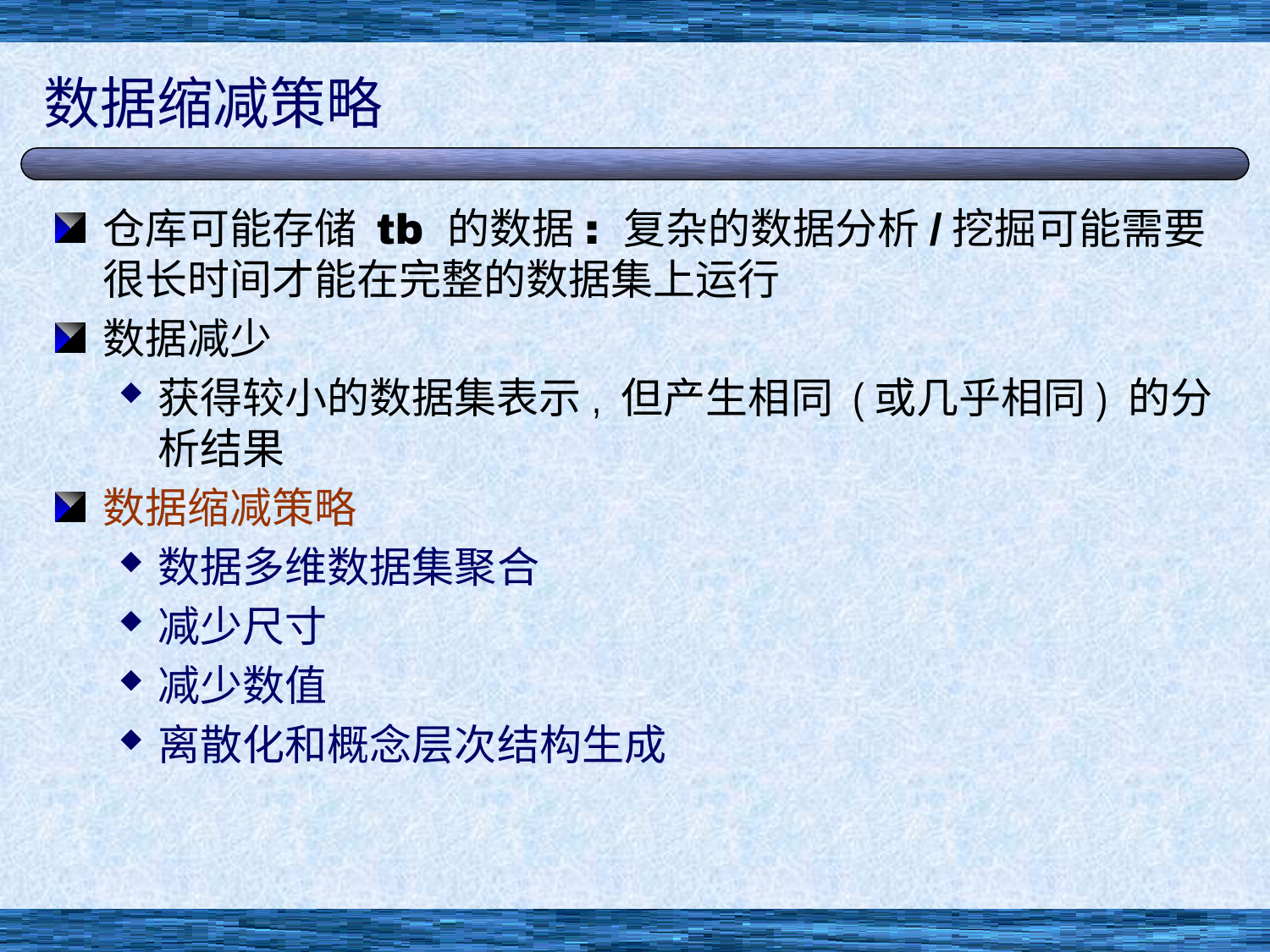

# 数据缩减策略
仓库可能存储 tb 的数据: 复杂的数据分析/挖掘可能需要很长时间才能在完整的数据集上运行
数据减少
获得较小的数据集表示, 但产生相同 (或几乎相同) 的分析结果
数据缩减策略
数据多维数据集聚合
减少尺寸
减少数值
离散化和概念层次结构生成